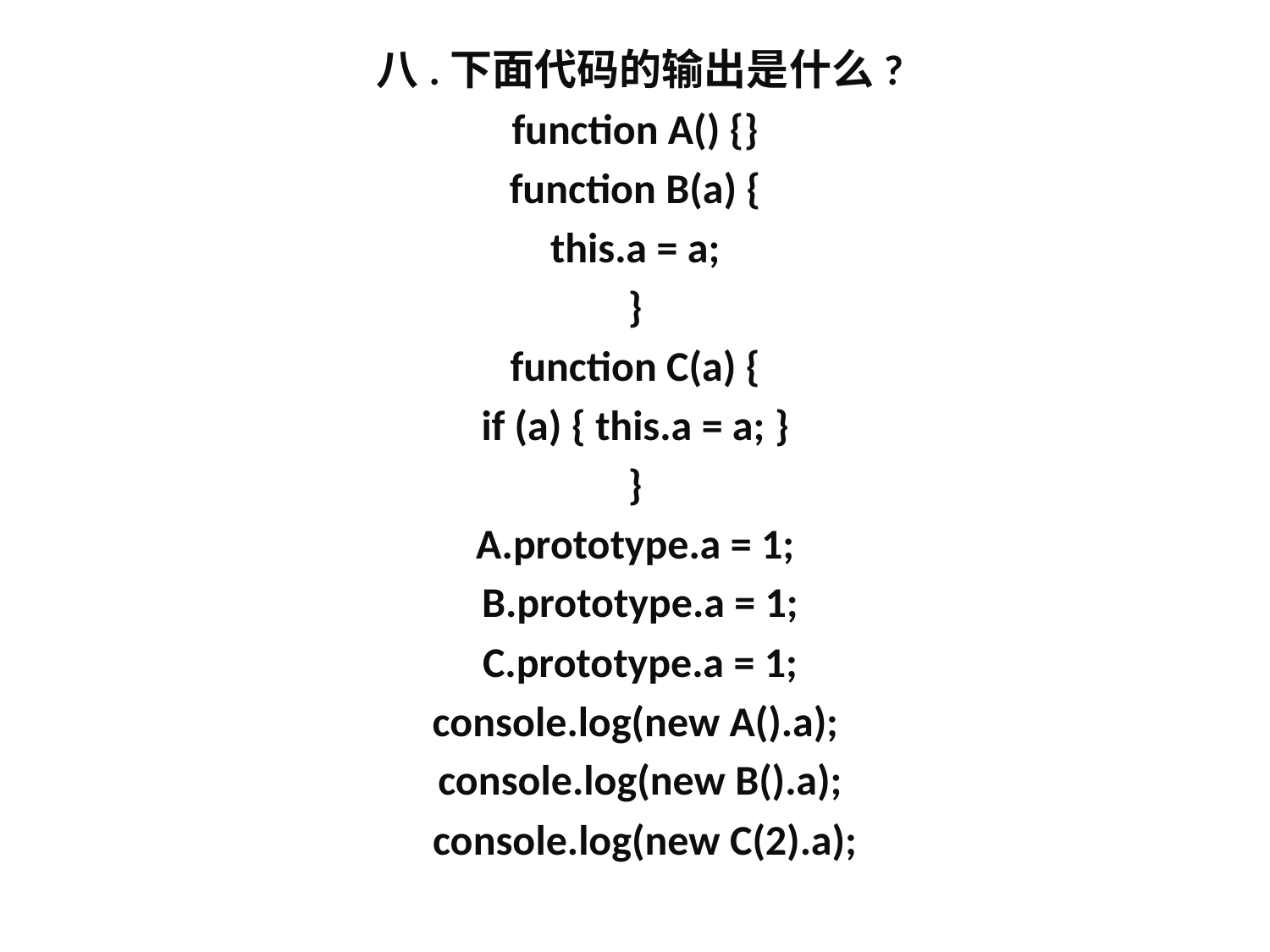

八.下面代码的输出是什么?
function A() {}
function B(a) {
this.a = a;
}
function C(a) {
if (a) { this.a = a; }
}
A.prototype.a = 1;
B.prototype.a = 1;
 C.prototype.a = 1;
console.log(new A().a);
console.log(new B().a);
 console.log(new C(2).a);